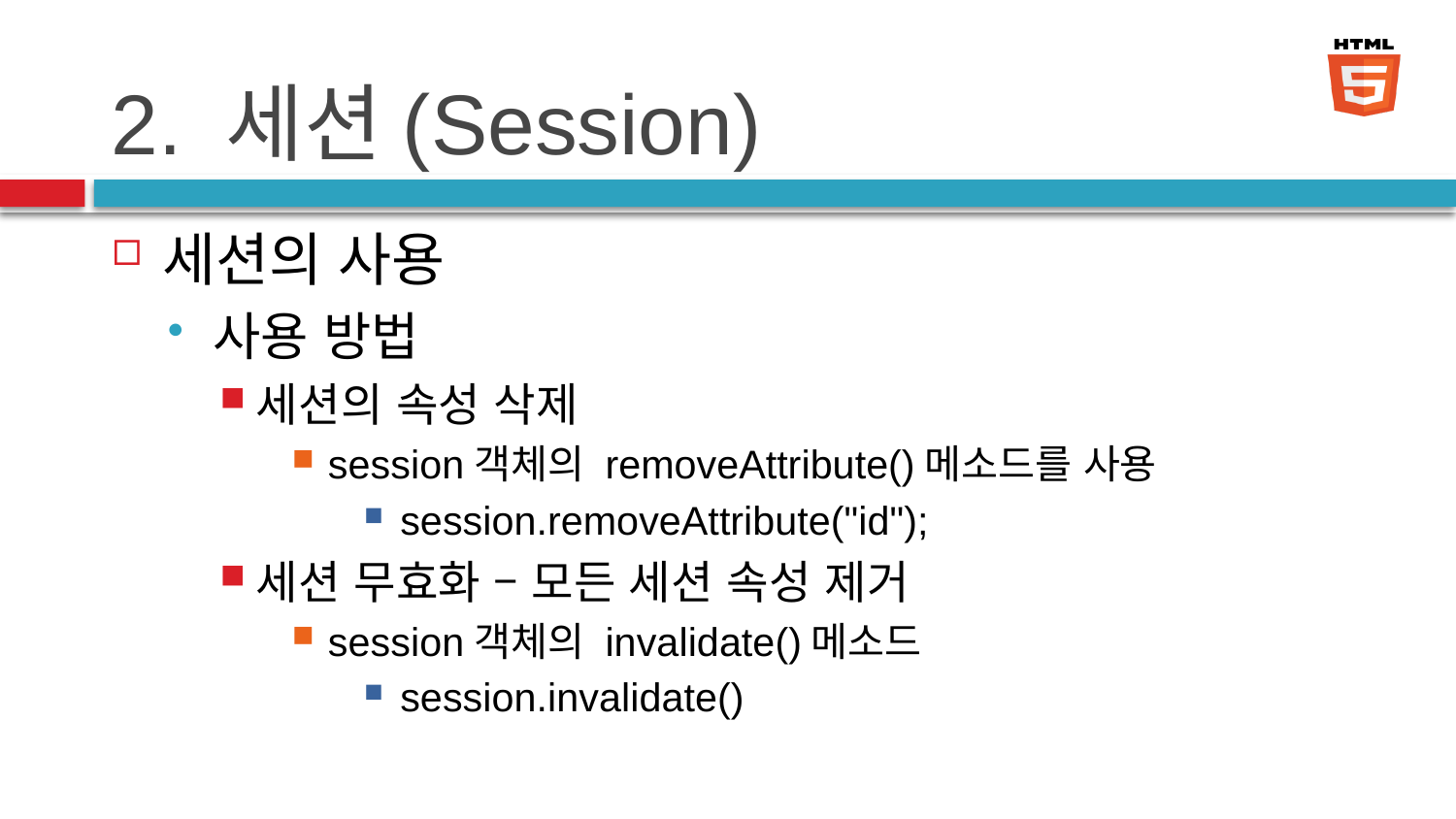

# 2. 세션(Session)
세션의 사용
사용 방법
세션의 속성 삭제
session객체의 removeAttribute()메소드를 사용
session.removeAttribute("id");
세션 무효화 – 모든 세션 속성 제거
session객체의 invalidate()메소드
session.invalidate()